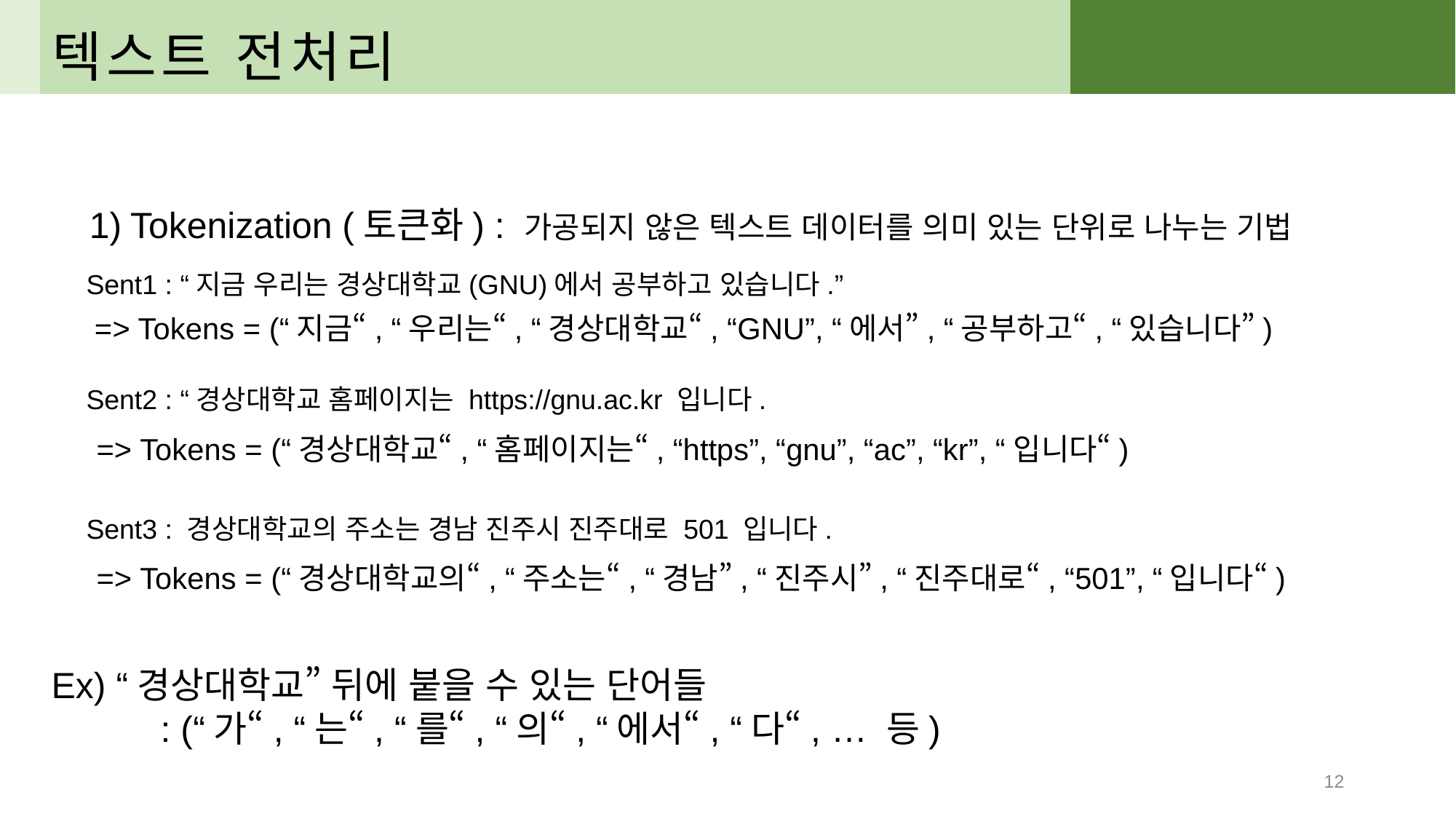

텍스트 전처리

Tokenization (토큰화) : 가공되지 않은 텍스트 데이터를 의미 있는 단위로 나누는 기법
Sent1 : “지금 우리는 경상대학교(GNU)에서 공부하고 있습니다.”

 => Tokens = (“지금“, “우리는“, “경상대학교“, “GNU”, “에서”, “공부하고“, “있습니다”)

Sent2 : “경상대학교 홈페이지는 https://gnu.ac.kr 입니다.

 => Tokens = (“경상대학교“, “홈페이지는“, “https”, “gnu”, “ac”, “kr”, “입니다“)

Sent3 : 경상대학교의 주소는 경남 진주시 진주대로 501 입니다.

 => Tokens = (“경상대학교의“, “주소는“, “경남”, “진주시”, “진주대로“, “501”, “입니다“)
Ex) “경상대학교” 뒤에 붙을 수 있는 단어들
	: (“가“, “는“, “를“, “의“, “에서“, “다“, … 등)
12